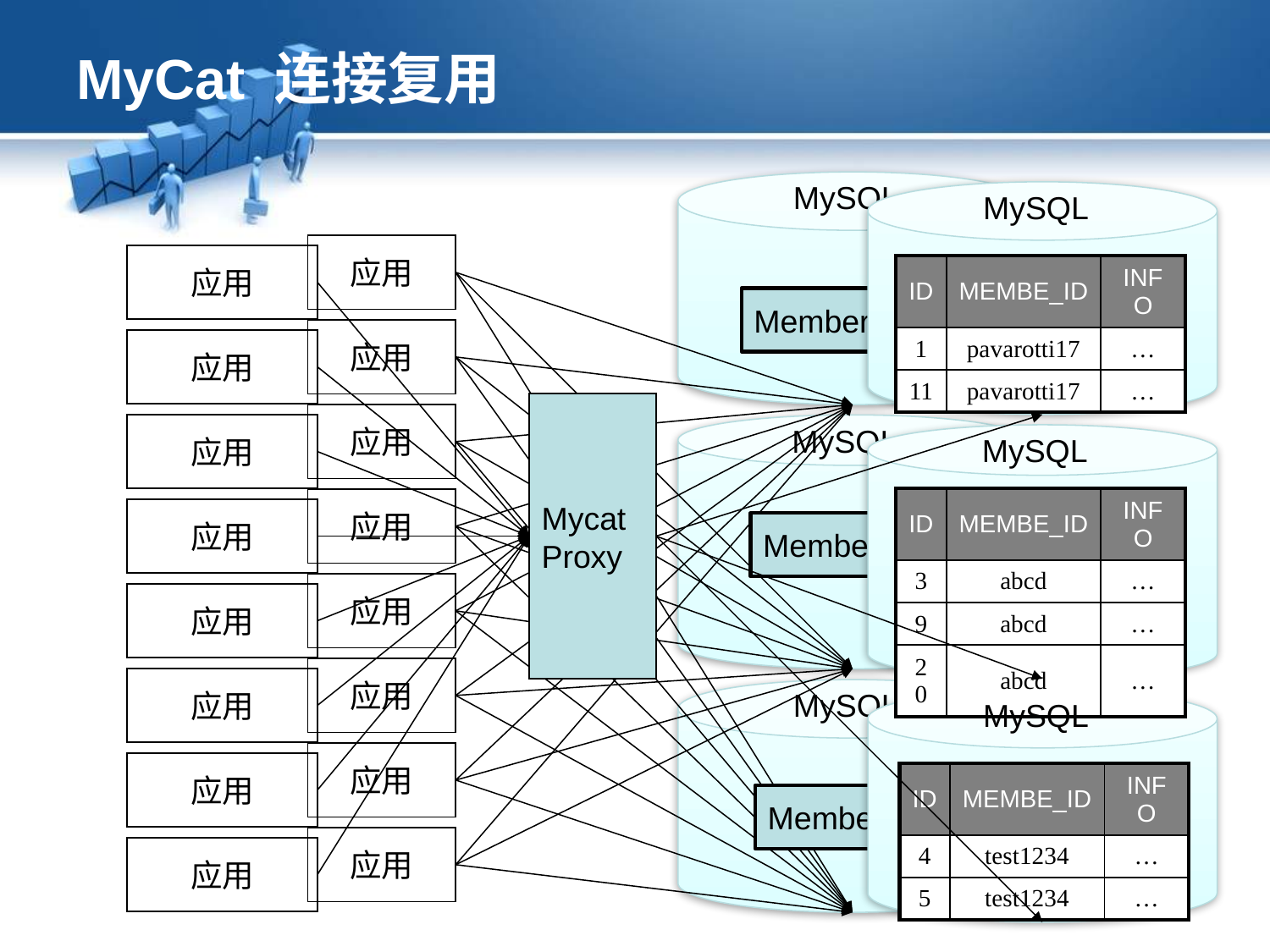

# MyCat 连接复用
MySQL

MySQL

应用
应用
| ID | MEMBE\_ID | INFO |
| --- | --- | --- |
| 1 | pavarotti17 | … |
| 11 | pavarotti17 | … |
Member表
应用
应用
Mycat
Proxy
应用
应用

MySQL

MySQL
| ID | MEMBE\_ID | INFO |
| --- | --- | --- |
| 3 | abcd | … |
| 9 | abcd | … |
| 20 | abcd | … |
应用
应用
Member表
应用
应用
应用
应用
MySQL

MySQL

应用
应用
| ID | MEMBE\_ID | INFO |
| --- | --- | --- |
| 4 | test1234 | … |
| 5 | test1234 | … |
Member表
应用
应用